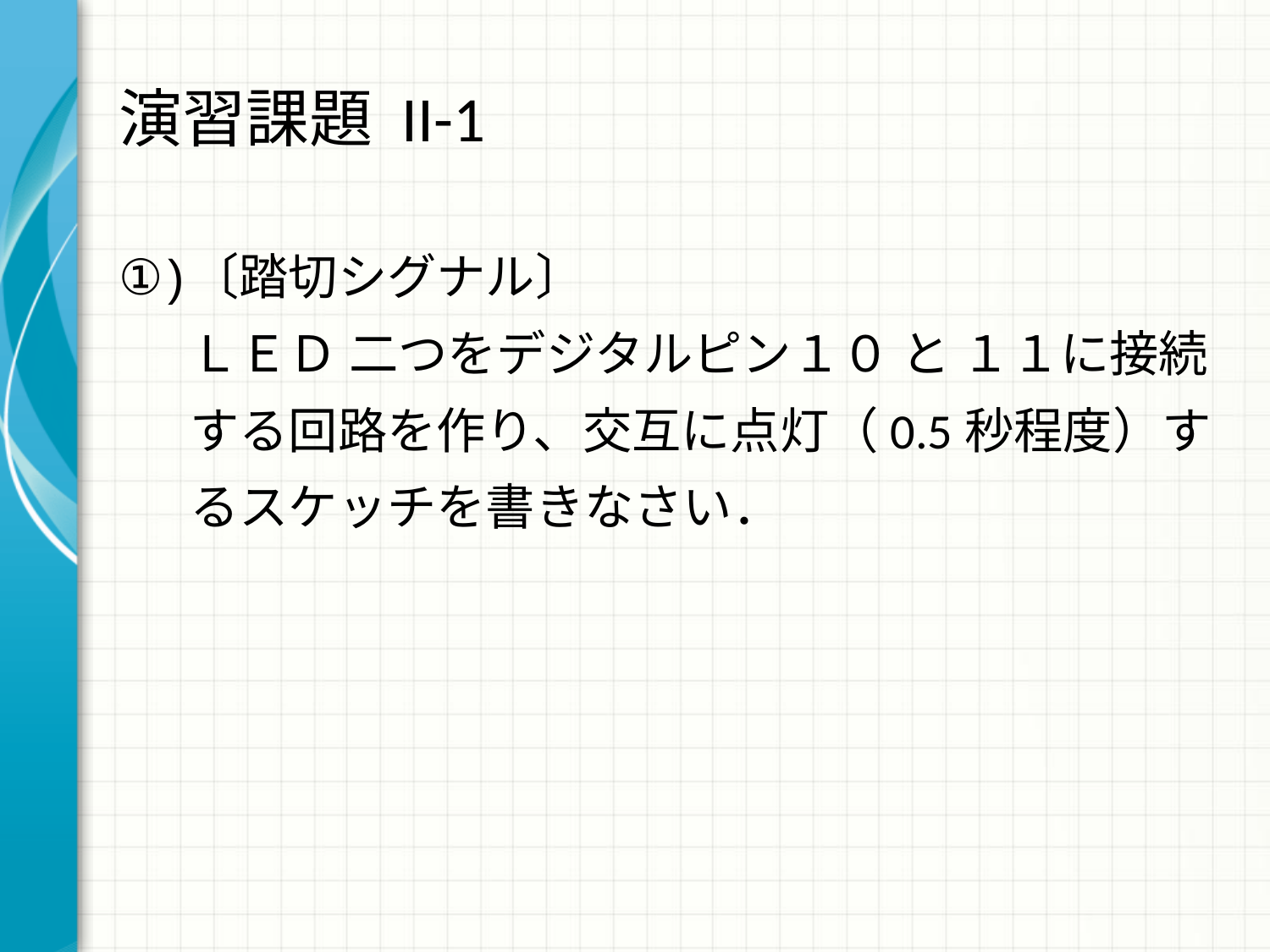

# 演習課題 II-1
〔踏切シグナル〕
ＬＥＤ 二つをデジタルピン１０ と １１に接続する回路を作り、交互に点灯（0.5秒程度）するスケッチを書きなさい．